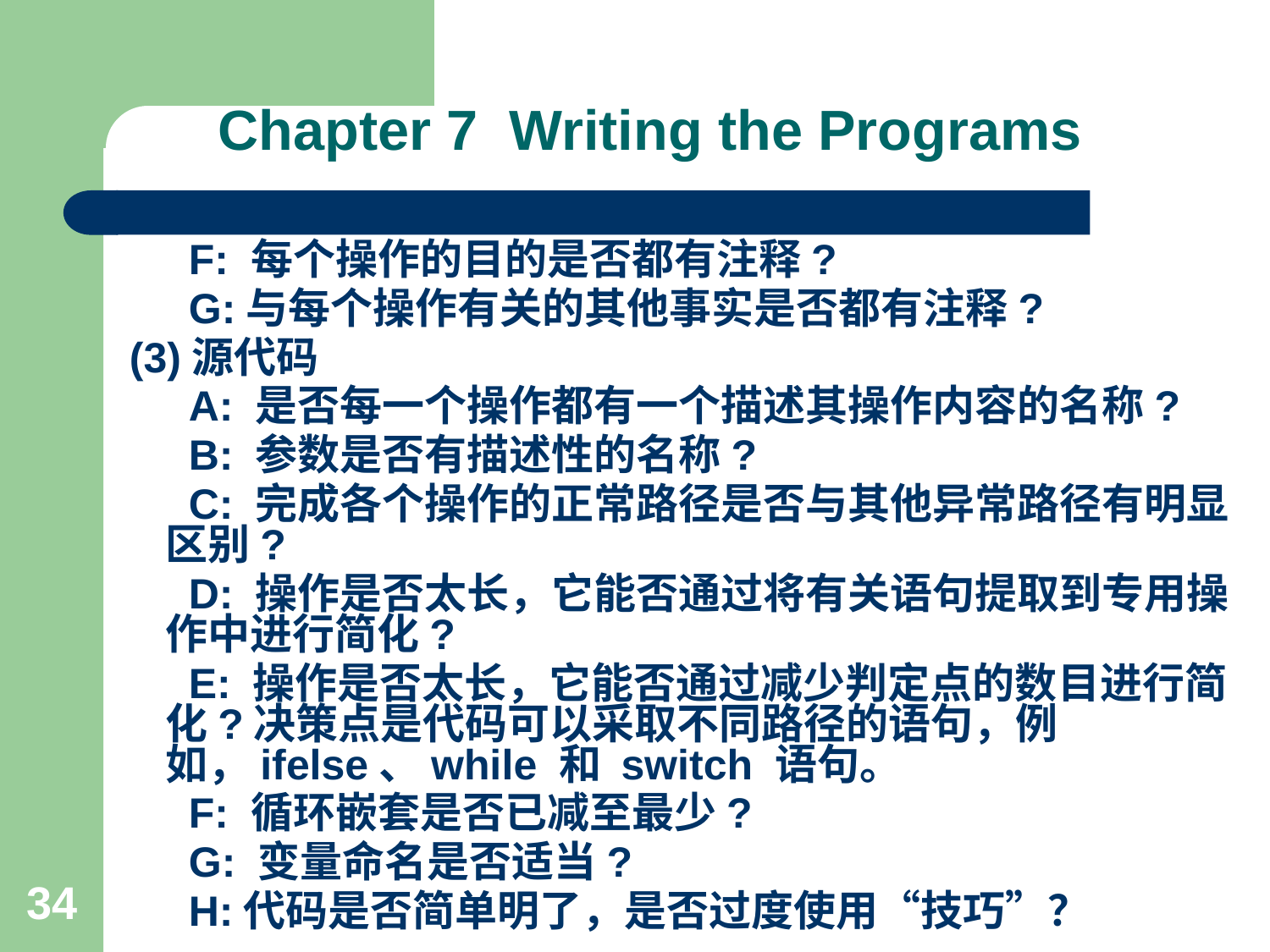

# Chapter 7  Writing the Programs
      F: 每个操作的目的是否都有注释?
      G:与每个操作有关的其他事实是否都有注释?
 (3)源代码
      A: 是否每一个操作都有一个描述其操作内容的名称?
      B: 参数是否有描述性的名称?
      C: 完成各个操作的正常路径是否与其他异常路径有明显区别?
      D: 操作是否太长，它能否通过将有关语句提取到专用操作中进行简化?
      E: 操作是否太长，它能否通过减少判定点的数目进行简化?决策点是代码可以采取不同路径的语句，例如，ifelse、while 和 switch 语句。
      F: 循环嵌套是否已减至最少?
      G: 变量命名是否适当?
      H:代码是否简单明了，是否过度使用“技巧”？
34